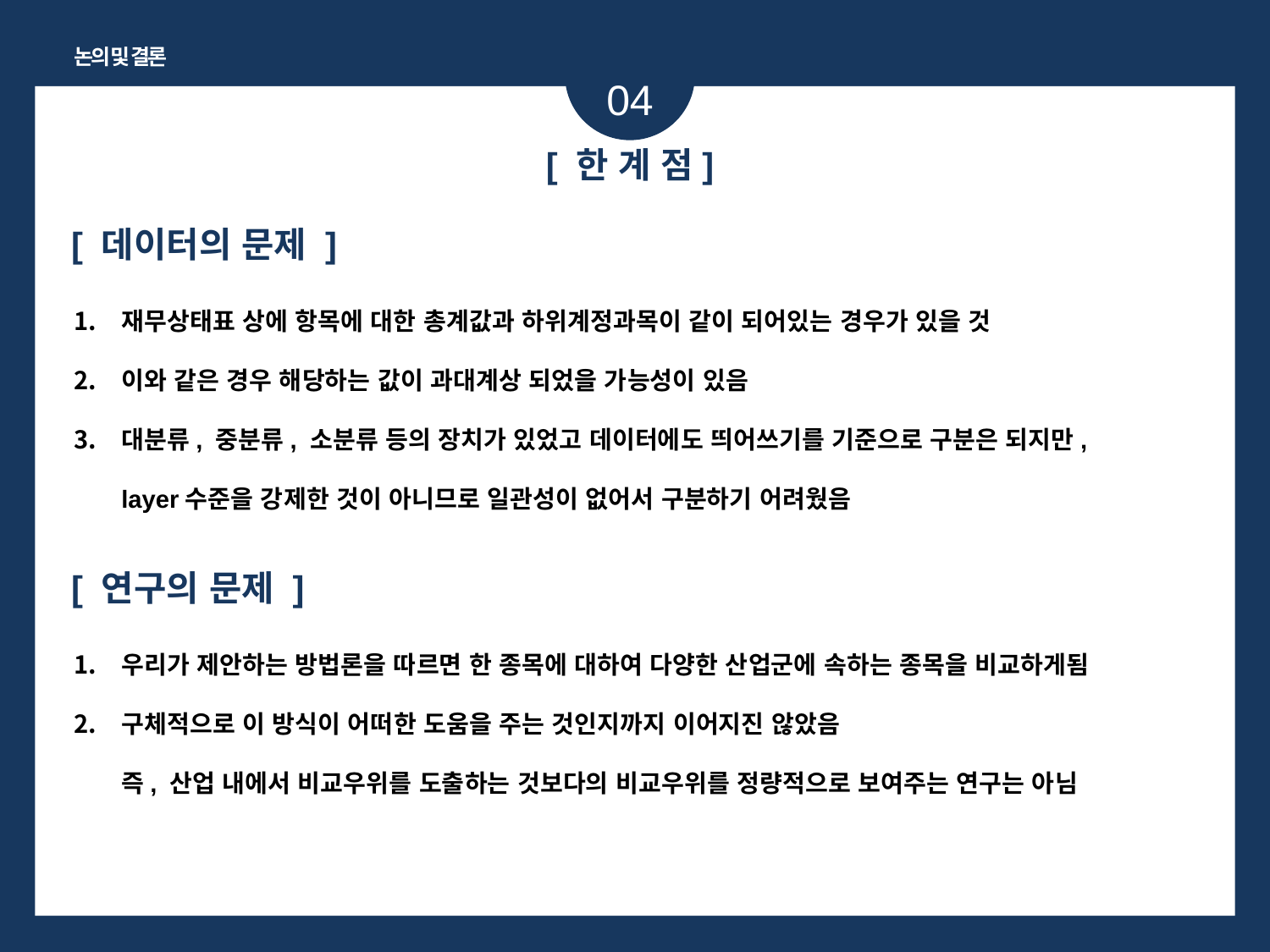

논의 및 결론
04

[ 한 계 점]
[ 데이터의 문제 ]
재무상태표 상에 항목에 대한 총계값과 하위계정과목이 같이 되어있는 경우가 있을 것
이와 같은 경우 해당하는 값이 과대계상 되었을 가능성이 있음
대분류, 중분류, 소분류 등의 장치가 있었고 데이터에도 띄어쓰기를 기준으로 구분은 되지만,
layer수준을 강제한 것이 아니므로 일관성이 없어서 구분하기 어려웠음
[ 연구의 문제 ]
우리가 제안하는 방법론을 따르면 한 종목에 대하여 다양한 산업군에 속하는 종목을 비교하게됨
구체적으로 이 방식이 어떠한 도움을 주는 것인지까지 이어지진 않았음
즉, 산업 내에서 비교우위를 도출하는 것보다의 비교우위를 정량적으로 보여주는 연구는 아님